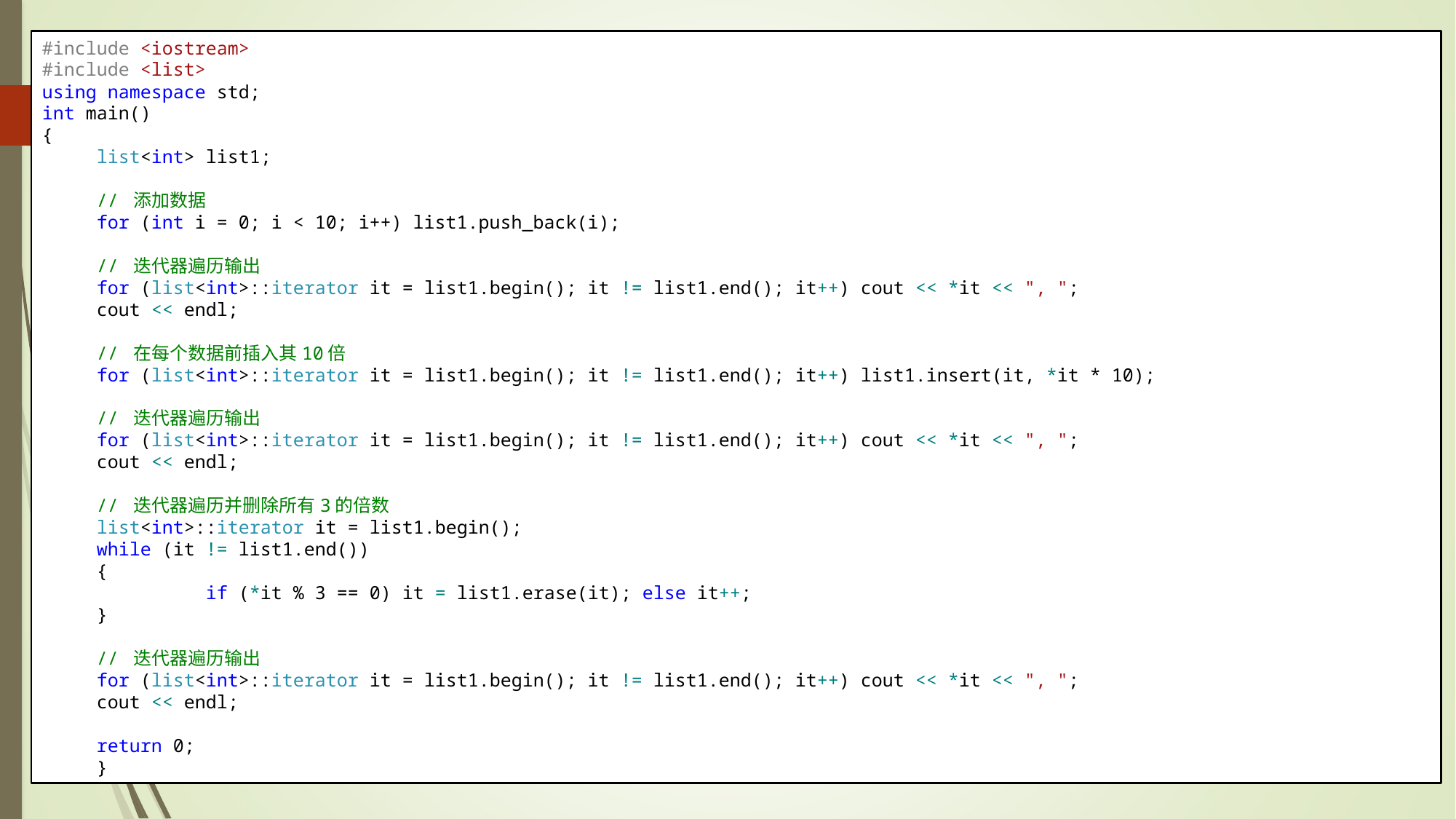

#include <iostream>
#include <list>
using namespace std;
int main()
{
list<int> list1;

// 添加数据
for (int i = 0; i < 10; i++) list1.push_back(i);

// 迭代器遍历输出
for (list<int>::iterator it = list1.begin(); it != list1.end(); it++) cout << *it << ", ";
cout << endl;

// 在每个数据前插入其10倍
for (list<int>::iterator it = list1.begin(); it != list1.end(); it++) list1.insert(it, *it * 10);

// 迭代器遍历输出
for (list<int>::iterator it = list1.begin(); it != list1.end(); it++) cout << *it << ", ";
cout << endl;

// 迭代器遍历并删除所有3的倍数
list<int>::iterator it = list1.begin();
while (it != list1.end())
{
	if (*it % 3 == 0) it = list1.erase(it); else it++;
}

// 迭代器遍历输出
for (list<int>::iterator it = list1.begin(); it != list1.end(); it++) cout << *it << ", ";
cout << endl;

return 0;
}